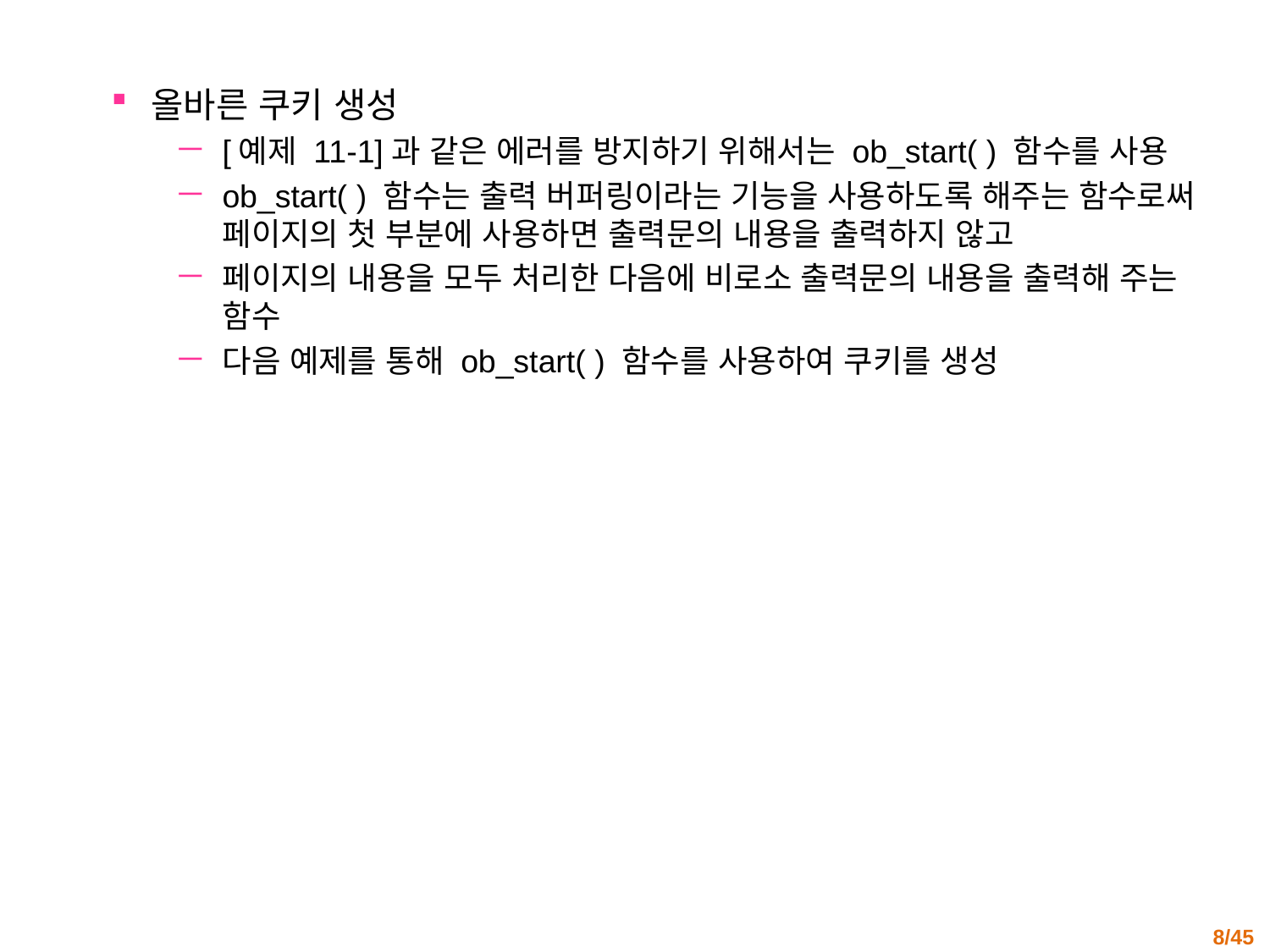

올바른 쿠키 생성
[예제 11-1]과 같은 에러를 방지하기 위해서는 ob_start( ) 함수를 사용
ob_start( ) 함수는 출력 버퍼링이라는 기능을 사용하도록 해주는 함수로써 페이지의 첫 부분에 사용하면 출력문의 내용을 출력하지 않고
페이지의 내용을 모두 처리한 다음에 비로소 출력문의 내용을 출력해 주는 함수
다음 예제를 통해 ob_start( ) 함수를 사용하여 쿠키를 생성